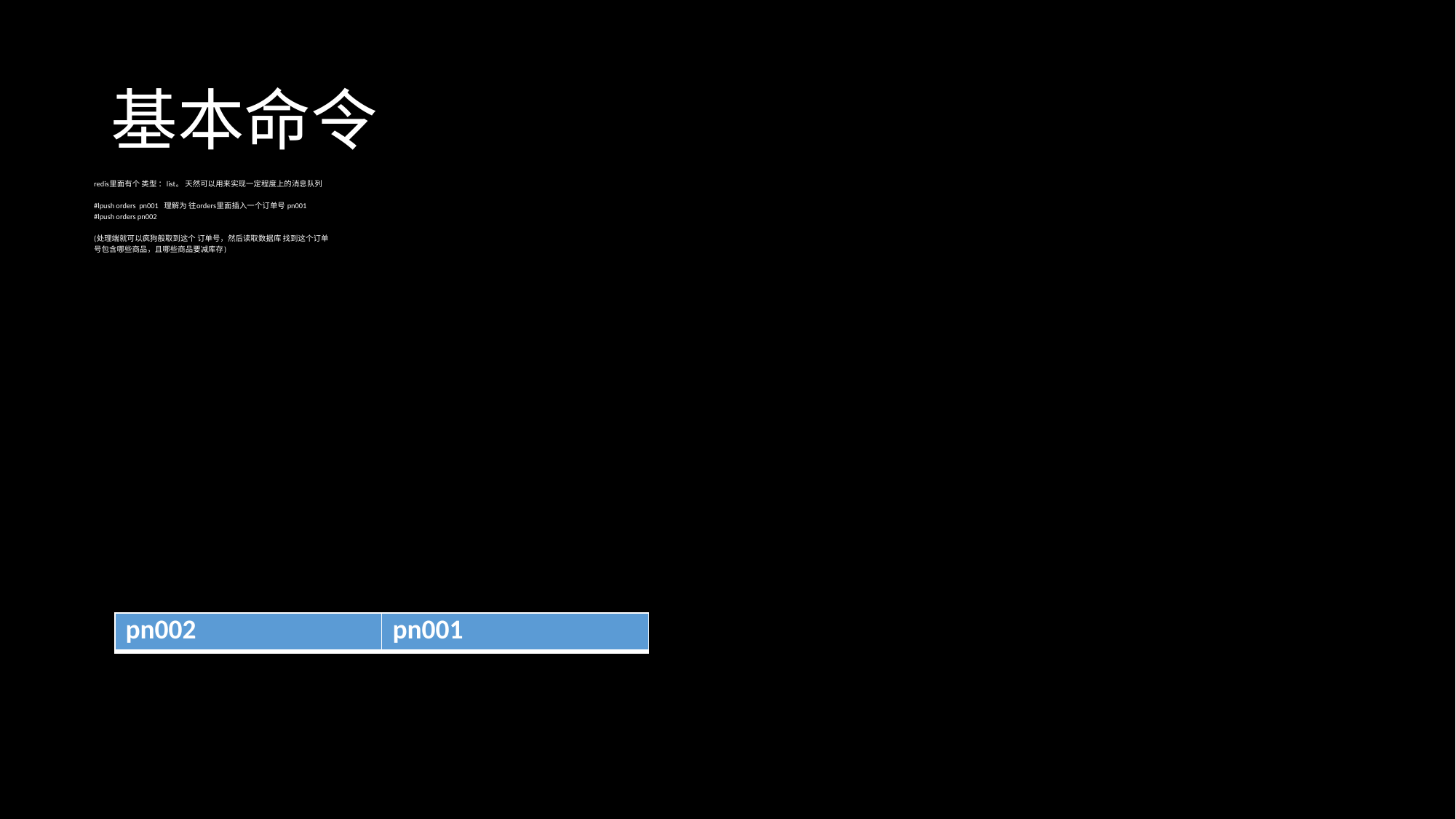

# 基本命令
redis里面有个 类型 ：list。 天然可以用来实现一定程度上的消息队列

#lpush orders  pn001   理解为 往orders里面插入一个订单号 pn001
#lpush orders pn002

(处理端就可以疯狗般取到这个 订单号，然后读取数据库 找到这个订单
号包含哪些商品，且哪些商品要减库存)

| pn002 | pn001 |
| --- | --- |